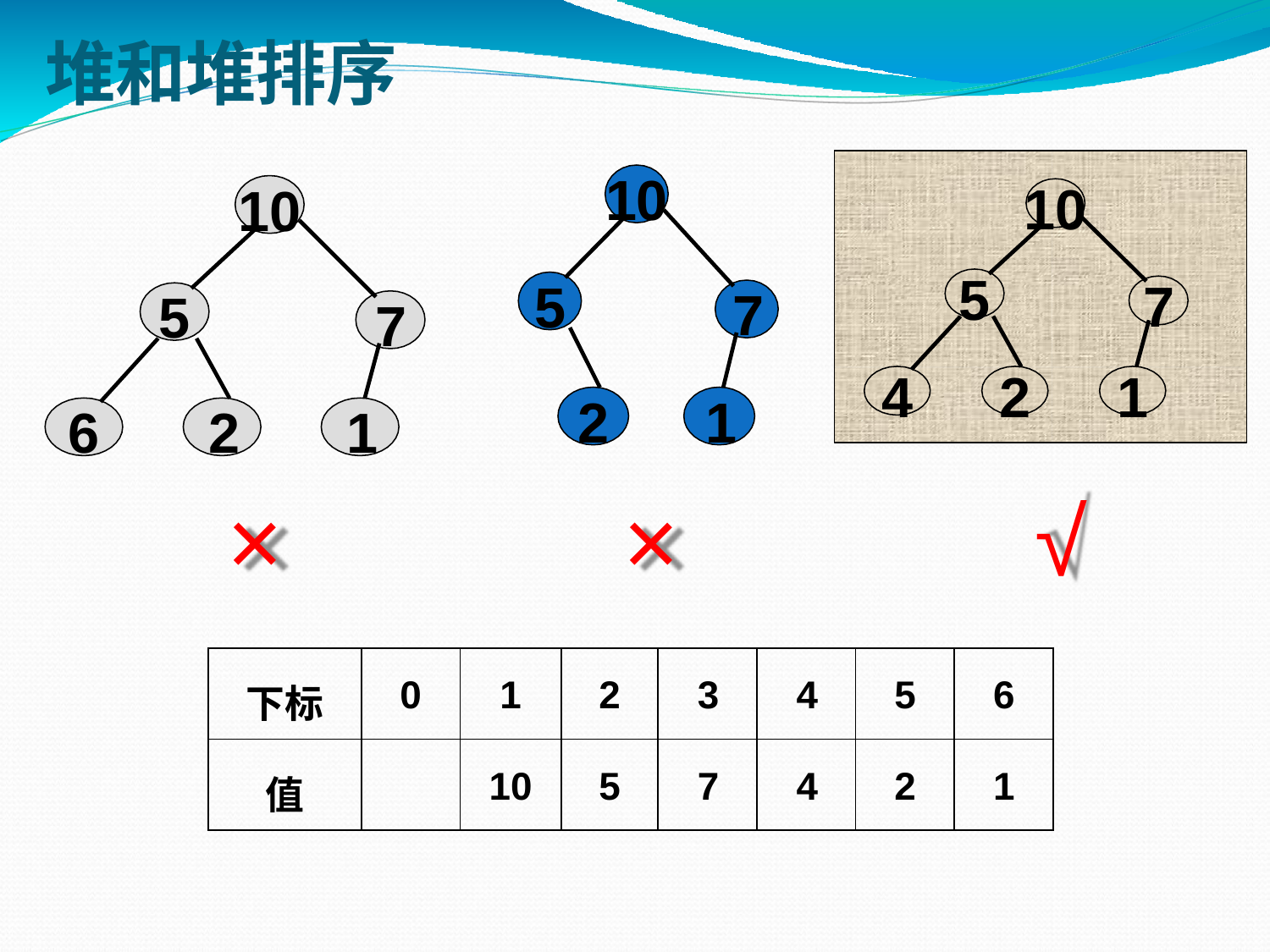

# 堆和堆排序

10

10
10

7
2	1
7
4	2	1
7
6	2	1
×
5

5

5

×
√
| 下标 | 0 | 1 | 2 | 3 | 4 | 5 | 6 |
| --- | --- | --- | --- | --- | --- | --- | --- |
| 值 |  | 10 | 5 | 7 | 4 | 2 | 1 |